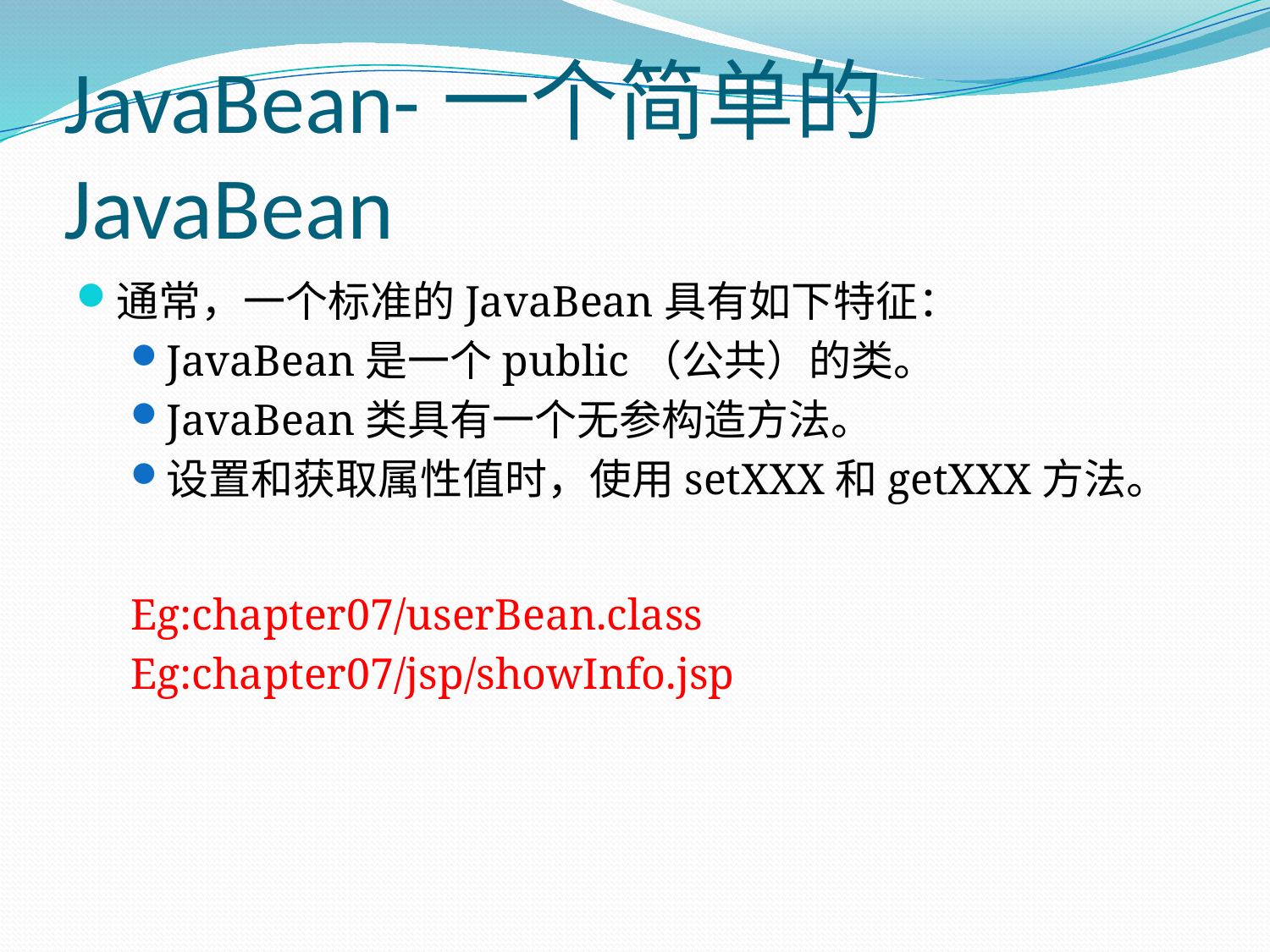

# JavaBean-一个简单的JavaBean
通常，一个标准的JavaBean具有如下特征：
JavaBean是一个public（公共）的类。
JavaBean类具有一个无参构造方法。
设置和获取属性值时，使用setXXX和getXXX方法。

Eg:chapter07/userBean.class
Eg:chapter07/jsp/showInfo.jsp